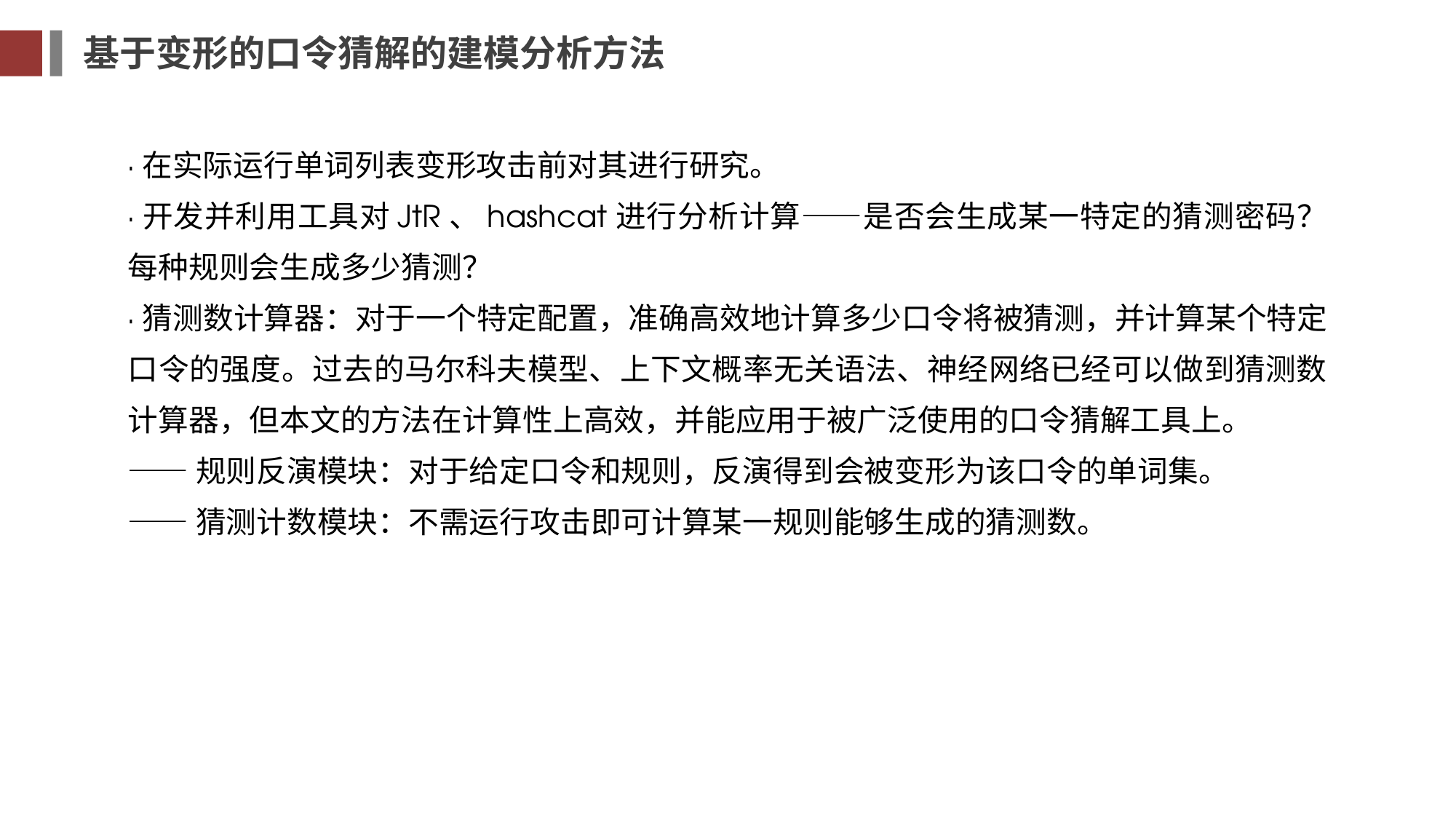

基于变形的口令猜解的建模分析方法

·在实际运行单词列表变形攻击前对其进行研究。
·开发并利用工具对JtR、hashcat进行分析计算——是否会生成某一特定的猜测密码？每种规则会生成多少猜测？
·猜测数计算器：对于一个特定配置，准确高效地计算多少口令将被猜测，并计算某个特定口令的强度。过去的马尔科夫模型、上下文概率无关语法、神经网络已经可以做到猜测数计算器，但本文的方法在计算性上高效，并能应用于被广泛使用的口令猜解工具上。
——规则反演模块：对于给定口令和规则，反演得到会被变形为该口令的单词集。
——猜测计数模块：不需运行攻击即可计算某一规则能够生成的猜测数。